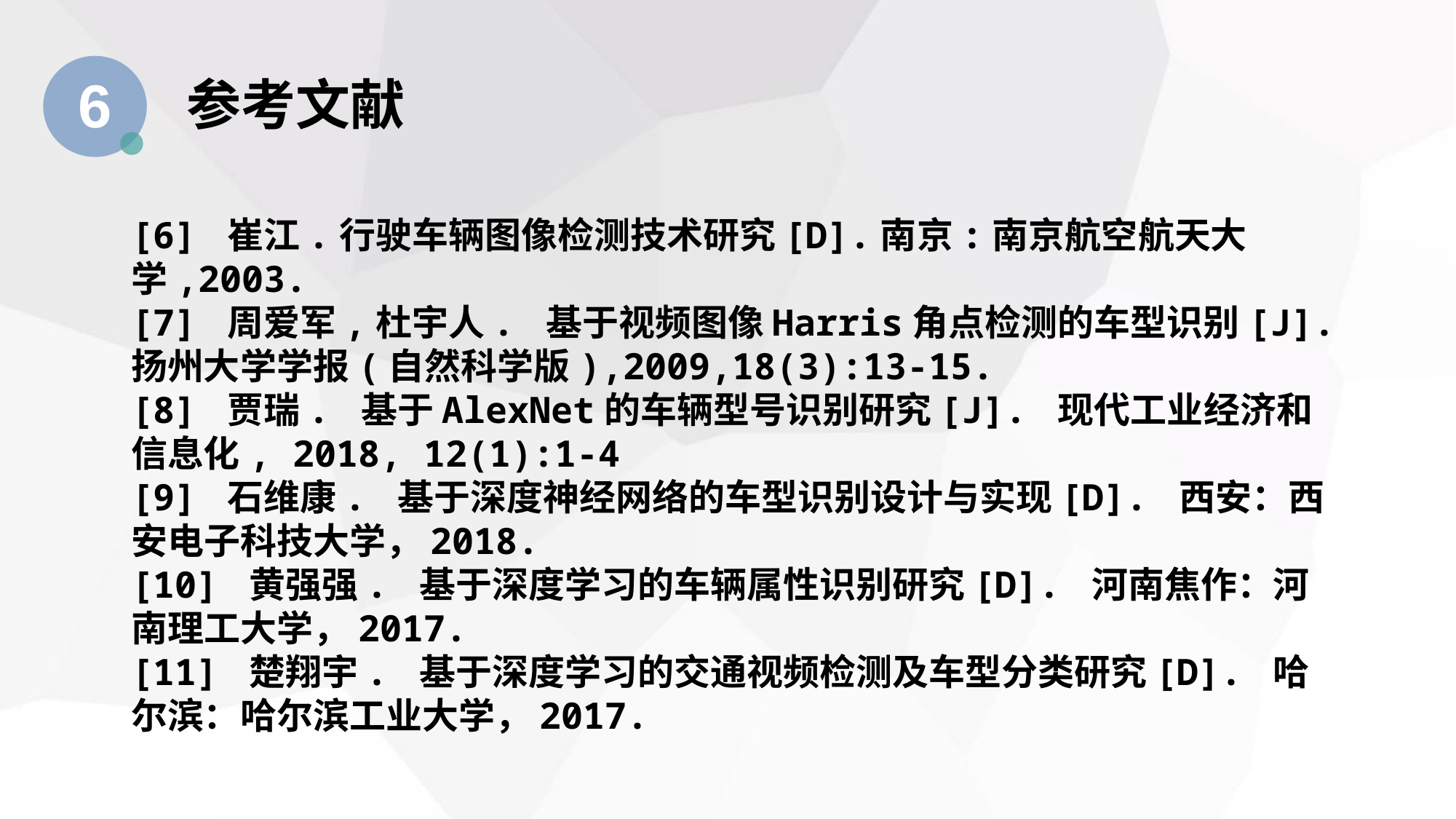

6
参考文献

[6] 崔江.行驶车辆图像检测技术研究[D].南京:南京航空航天大学,2003.
[7] 周爱军,杜宇人. 基于视频图像Harris角点检测的车型识别[J].扬州大学学报(自然科学版),2009,18(3):13-15.
[8] 贾瑞. 基于AlexNet的车辆型号识别研究[J]. 现代工业经济和信息化, 2018, 12(1):1-4
[9] 石维康. 基于深度神经网络的车型识别设计与实现[D]. 西安：西安电子科技大学，2018.
[10] 黄强强. 基于深度学习的车辆属性识别研究[D]. 河南焦作：河南理工大学，2017.
[11] 楚翔宇. 基于深度学习的交通视频检测及车型分类研究[D]. 哈尔滨：哈尔滨工业大学，2017.